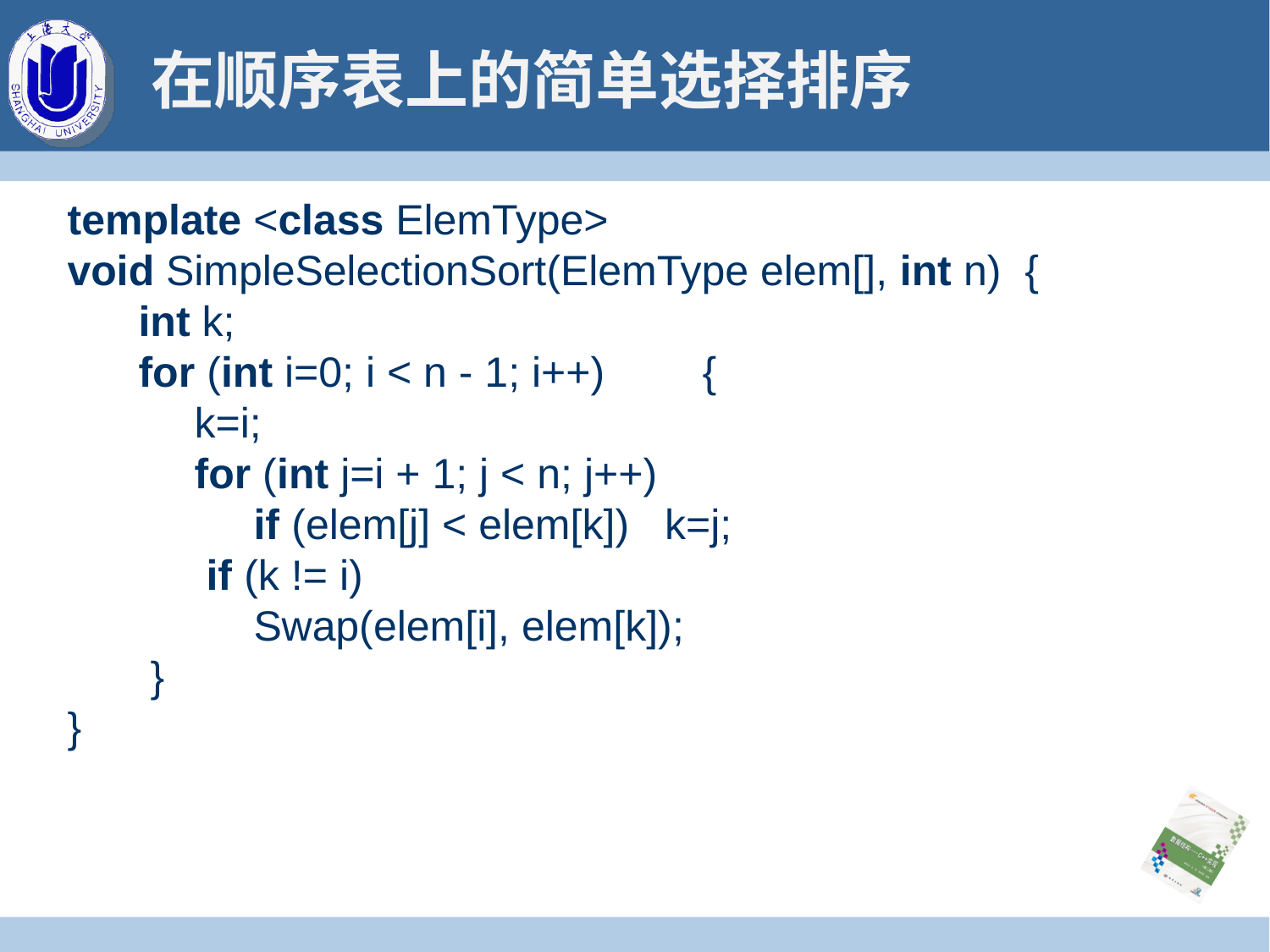

# 在顺序表上的简单选择排序
template <class ElemType>
void SimpleSelectionSort(ElemType elem[], int n)  {
      int k;
      for (int i=0; i < n - 1; i++)	{
	k=i;
	for (int j=i + 1; j < n; j++)
	     if (elem[j] < elem[k])   k=j;
	 if (k != i)
	     Swap(elem[i], elem[k]);
       }
}